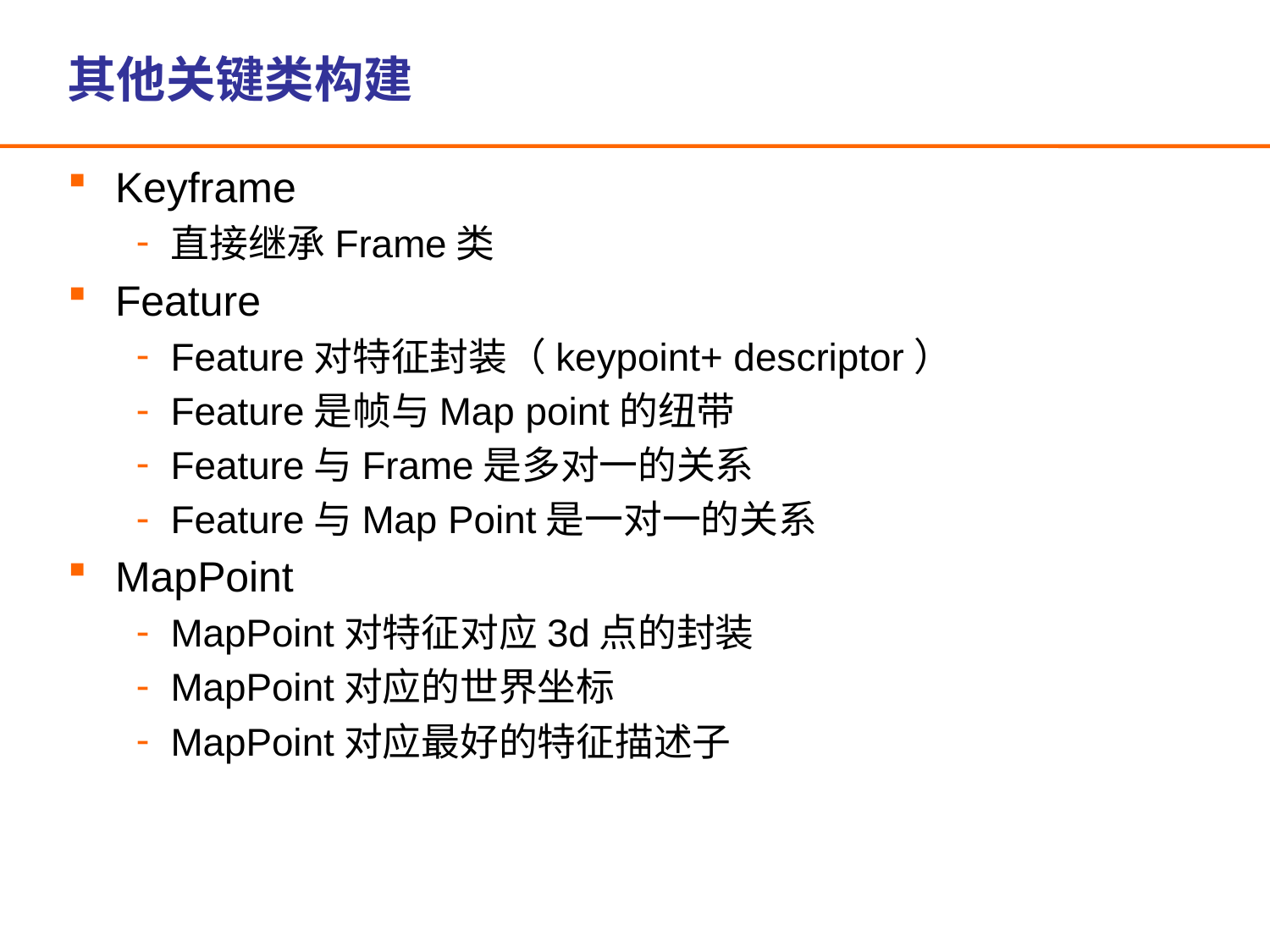

# 其他关键类构建
Keyframe
直接继承Frame类
Feature
Feature对特征封装（keypoint+ descriptor）
Feature是帧与Map point的纽带
Feature与Frame是多对一的关系
Feature与Map Point是一对一的关系
MapPoint
MapPoint对特征对应3d点的封装
MapPoint对应的世界坐标
MapPoint对应最好的特征描述子